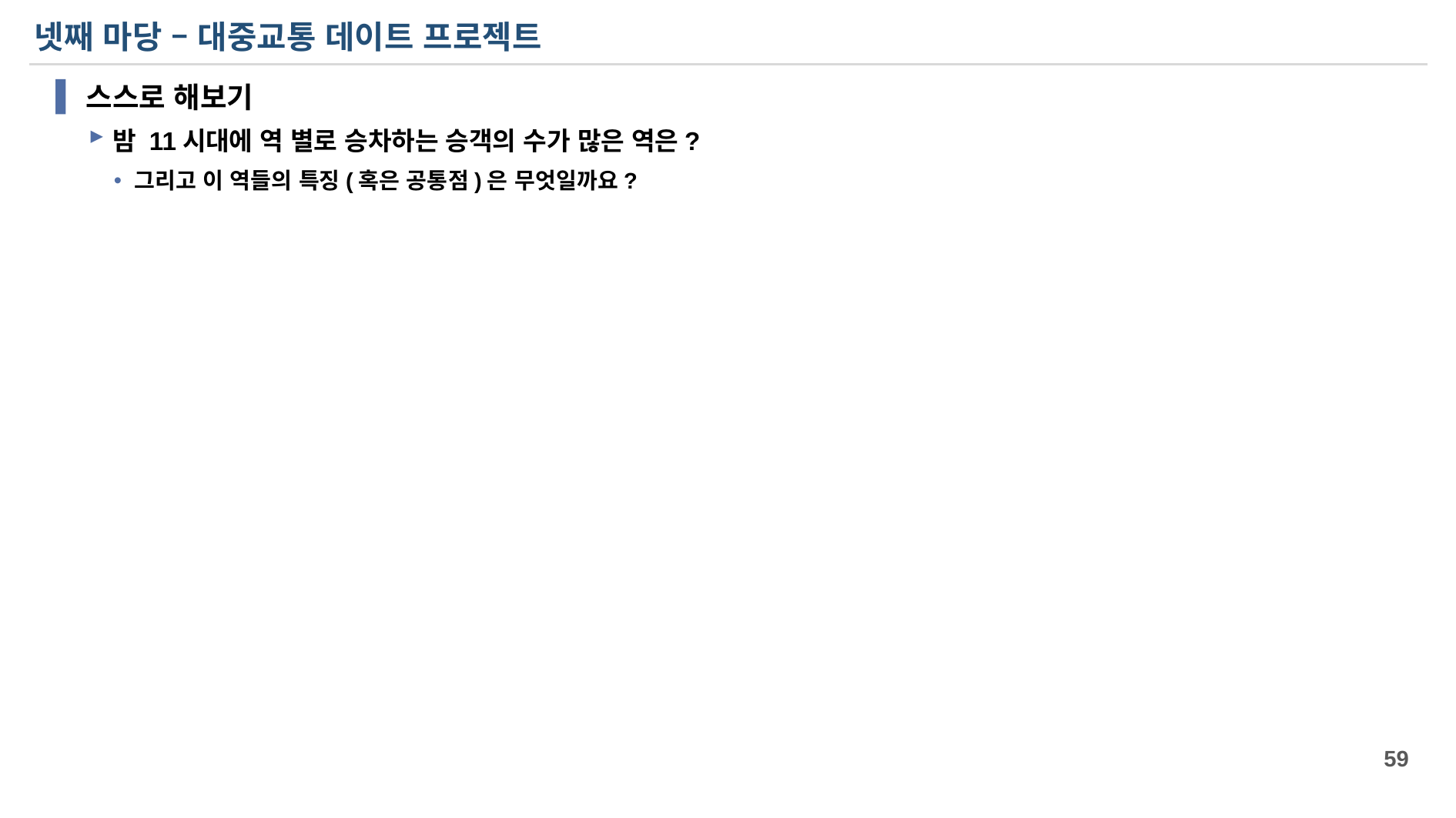

# 넷째 마당 – 대중교통 데이트 프로젝트
스스로 해보기
밤 11시대에 역 별로 승차하는 승객의 수가 많은 역은?
그리고 이 역들의 특징(혹은 공통점)은 무엇일까요?

59